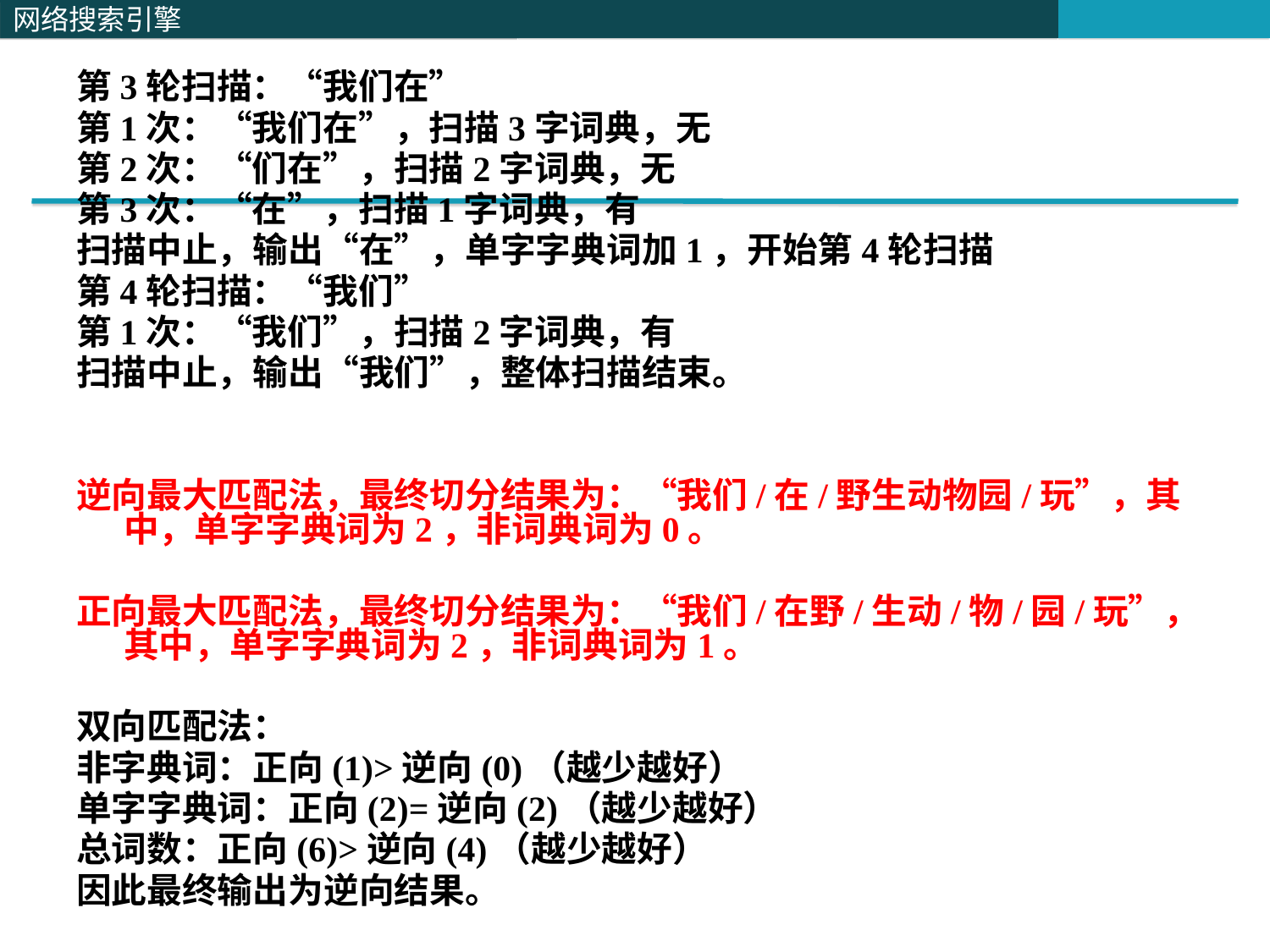

第3轮扫描：“我们在”
第1次：“我们在”，扫描3字词典，无
第2次：“们在”，扫描2字词典，无
第3次：“在”，扫描1字词典，有
扫描中止，输出“在”，单字字典词加1，开始第4轮扫描
第4轮扫描：“我们”
第1次：“我们”，扫描2字词典，有
扫描中止，输出“我们”，整体扫描结束。

逆向最大匹配法，最终切分结果为：“我们/在/野生动物园/玩”，其中，单字字典词为2，非词典词为0。

正向最大匹配法，最终切分结果为：“我们/在野/生动/物/园/玩”，其中，单字字典词为2，非词典词为1。

双向匹配法：
非字典词：正向(1)>逆向(0)（越少越好）
单字字典词：正向(2)=逆向(2)（越少越好）
总词数：正向(6)>逆向(4)（越少越好）
因此最终输出为逆向结果。